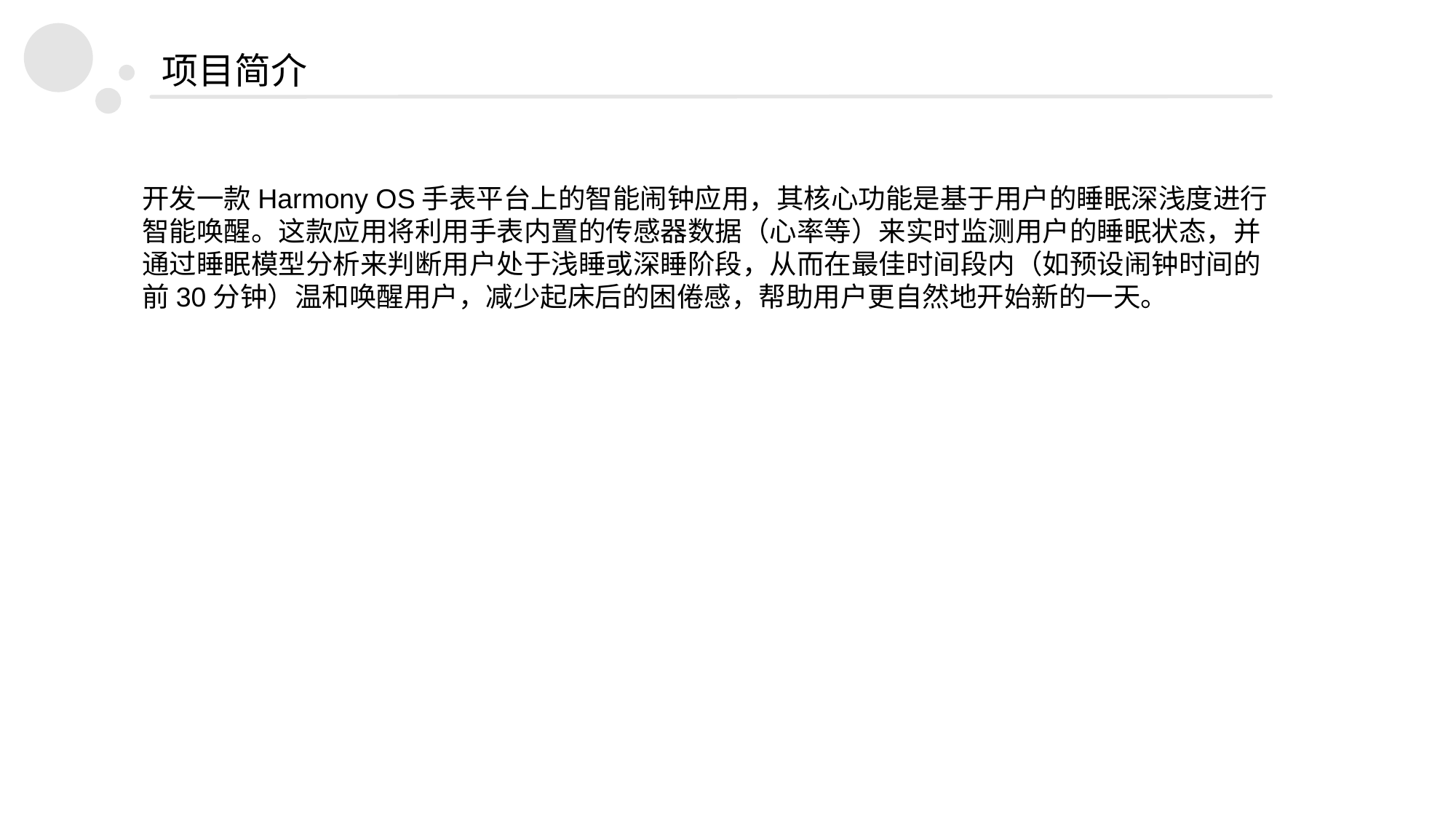

项目简介
开发一款Harmony OS手表平台上的智能闹钟应用，其核心功能是基于用户的睡眠深浅度进行智能唤醒。这款应用将利用手表内置的传感器数据（心率等）来实时监测用户的睡眠状态，并通过睡眠模型分析来判断用户处于浅睡或深睡阶段，从而在最佳时间段内（如预设闹钟时间的前30分钟）温和唤醒用户，减少起床后的困倦感，帮助用户更自然地开始新的一天。